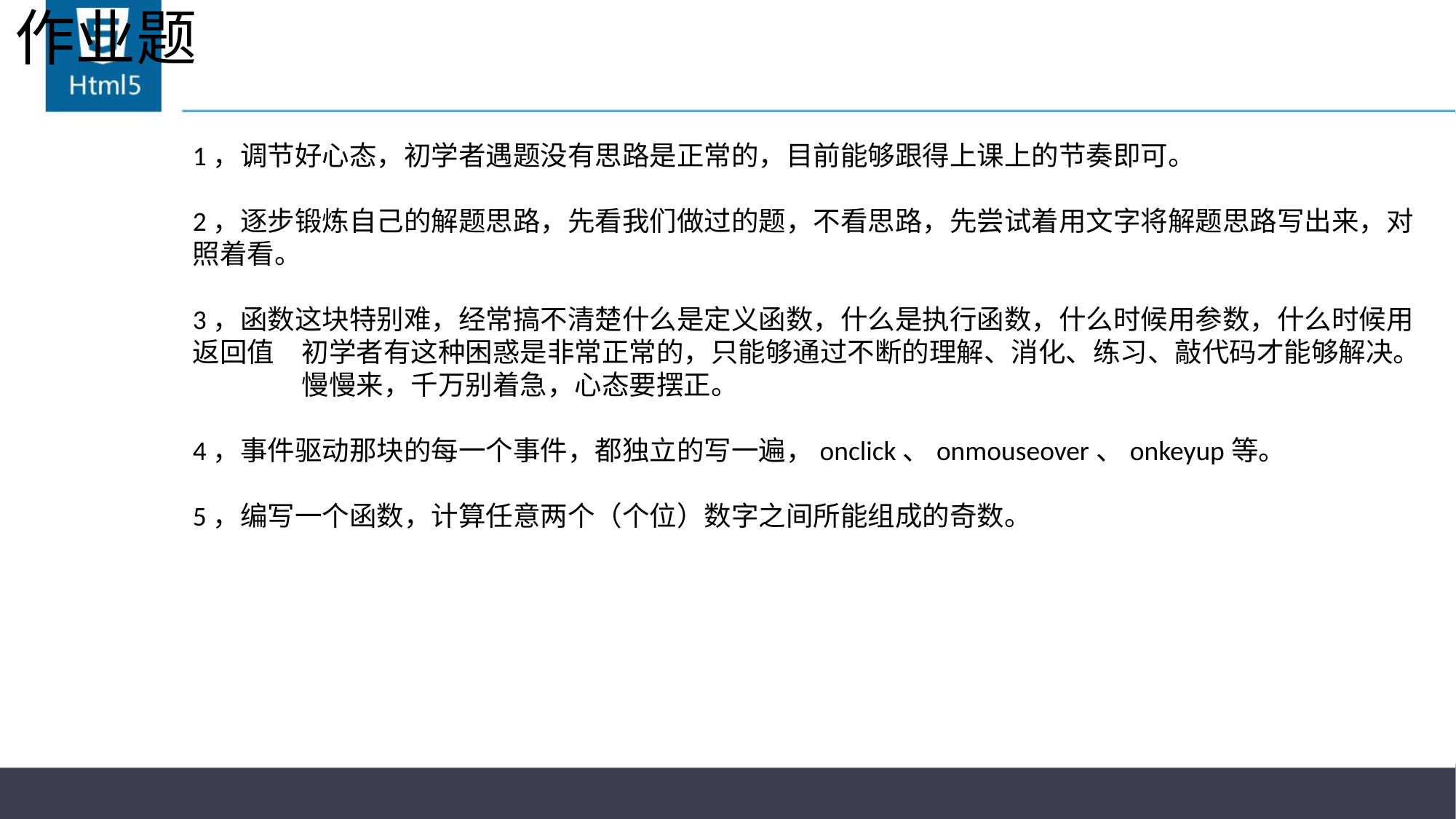

# 作业题
1，调节好心态，初学者遇题没有思路是正常的，目前能够跟得上课上的节奏即可。

2，逐步锻炼自己的解题思路，先看我们做过的题，不看思路，先尝试着用文字将解题思路写出来，对照着看。

3，函数这块特别难，经常搞不清楚什么是定义函数，什么是执行函数，什么时候用参数，什么时候用返回值	初学者有这种困惑是非常正常的，只能够通过不断的理解、消化、练习、敲代码才能够解决。	慢慢来，千万别着急，心态要摆正。

4，事件驱动那块的每一个事件，都独立的写一遍，onclick、onmouseover、onkeyup等。

5，编写一个函数，计算任意两个（个位）数字之间所能组成的奇数。